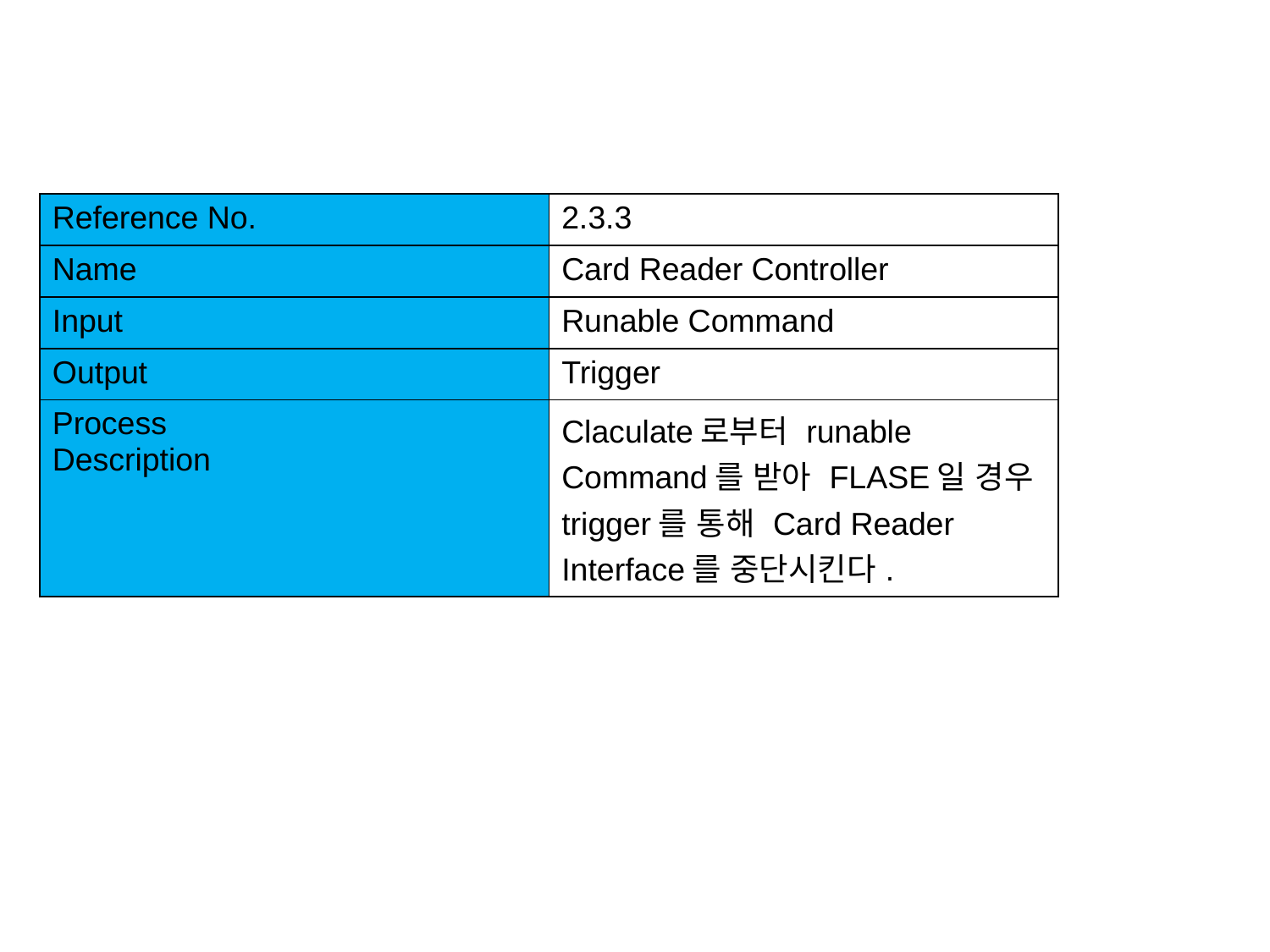

| Reference No. | 2.3.3 |
| --- | --- |
| Name | Card Reader Controller |
| Input | Runable Command |
| Output | Trigger |
| Process Description | Claculate로부터 runable Command를 받아 FLASE일 경우 trigger를 통해 Card Reader Interface를 중단시킨다. |